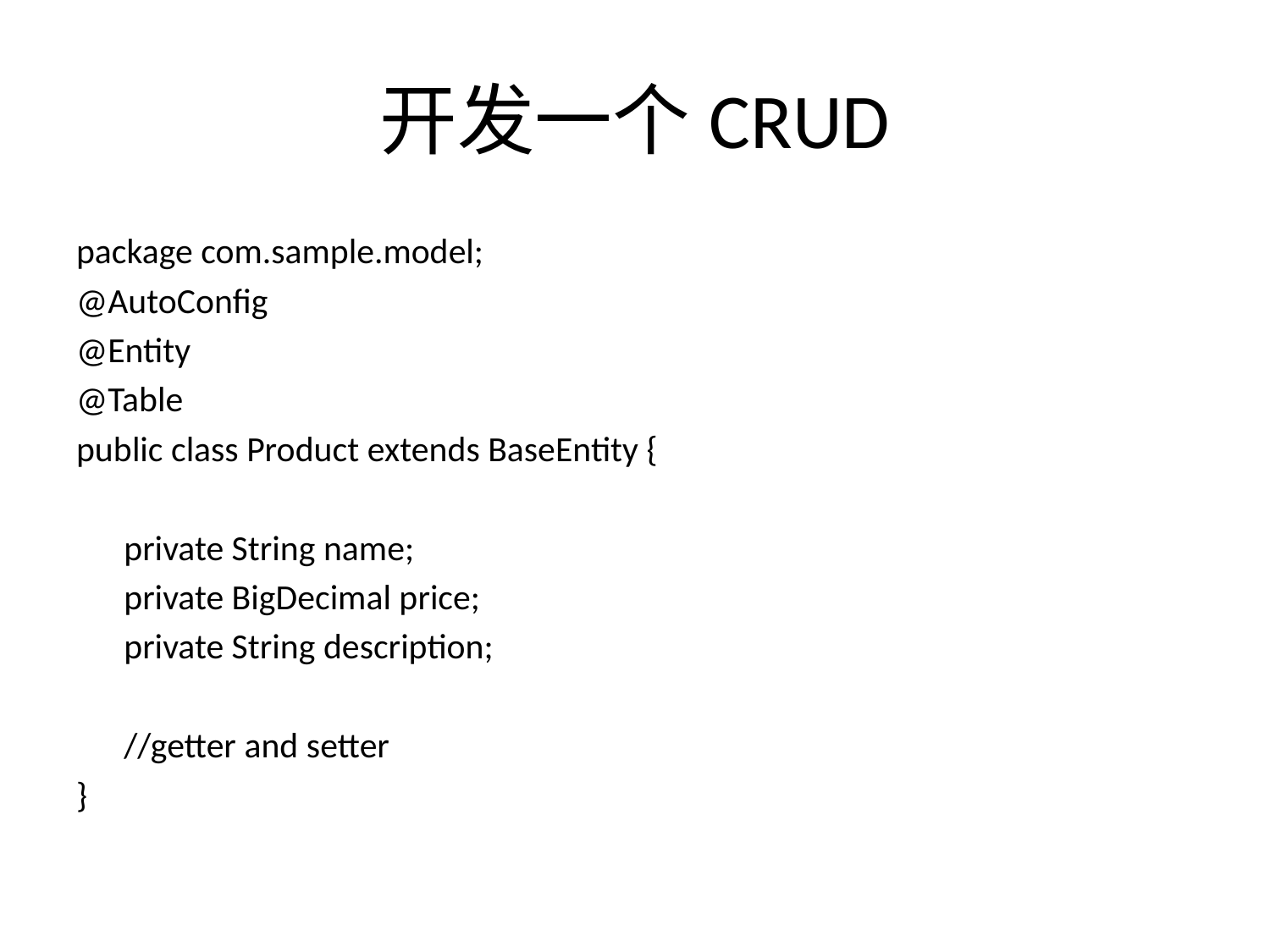

# 开发一个CRUD
package com.sample.model;
@AutoConfig
@Entity
@Table
public class Product extends BaseEntity {

	private String name;
	private BigDecimal price;
	private String description;

	//getter and setter
}